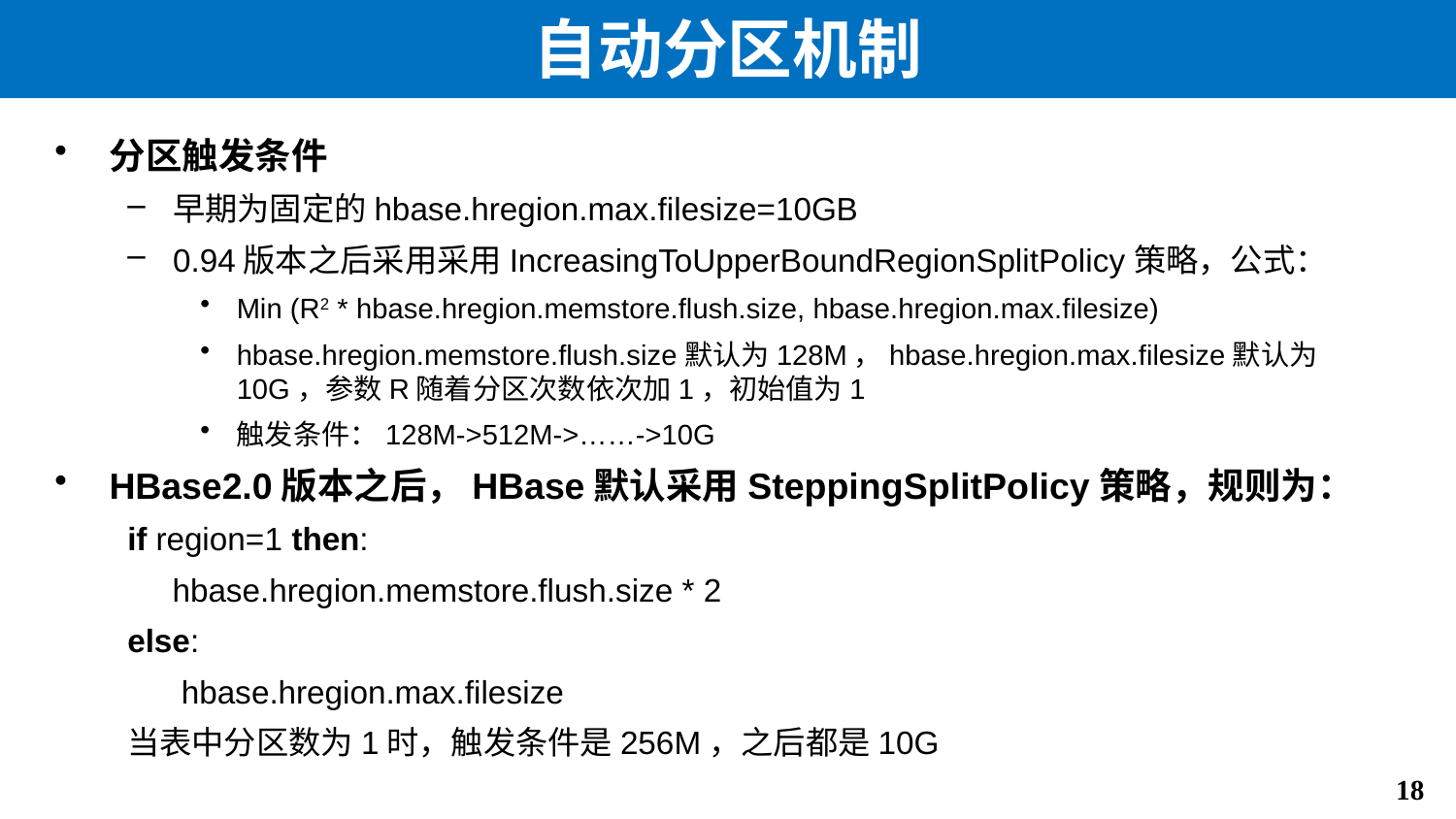

# 自动分区机制
分区触发条件
早期为固定的hbase.hregion.max.filesize=10GB
0.94版本之后采用采用IncreasingToUpperBoundRegionSplitPolicy策略，公式：
Min (R2 * hbase.hregion.memstore.flush.size, hbase.hregion.max.filesize)
hbase.hregion.memstore.flush.size默认为128M，hbase.hregion.max.filesize默认为10G，参数R随着分区次数依次加1，初始值为1
触发条件：128M->512M->……->10G
HBase2.0版本之后，HBase默认采用SteppingSplitPolicy策略，规则为：
if region=1 then:
     hbase.hregion.memstore.flush.size * 2
else:
      hbase.hregion.max.filesize
当表中分区数为1时，触发条件是256M，之后都是10G